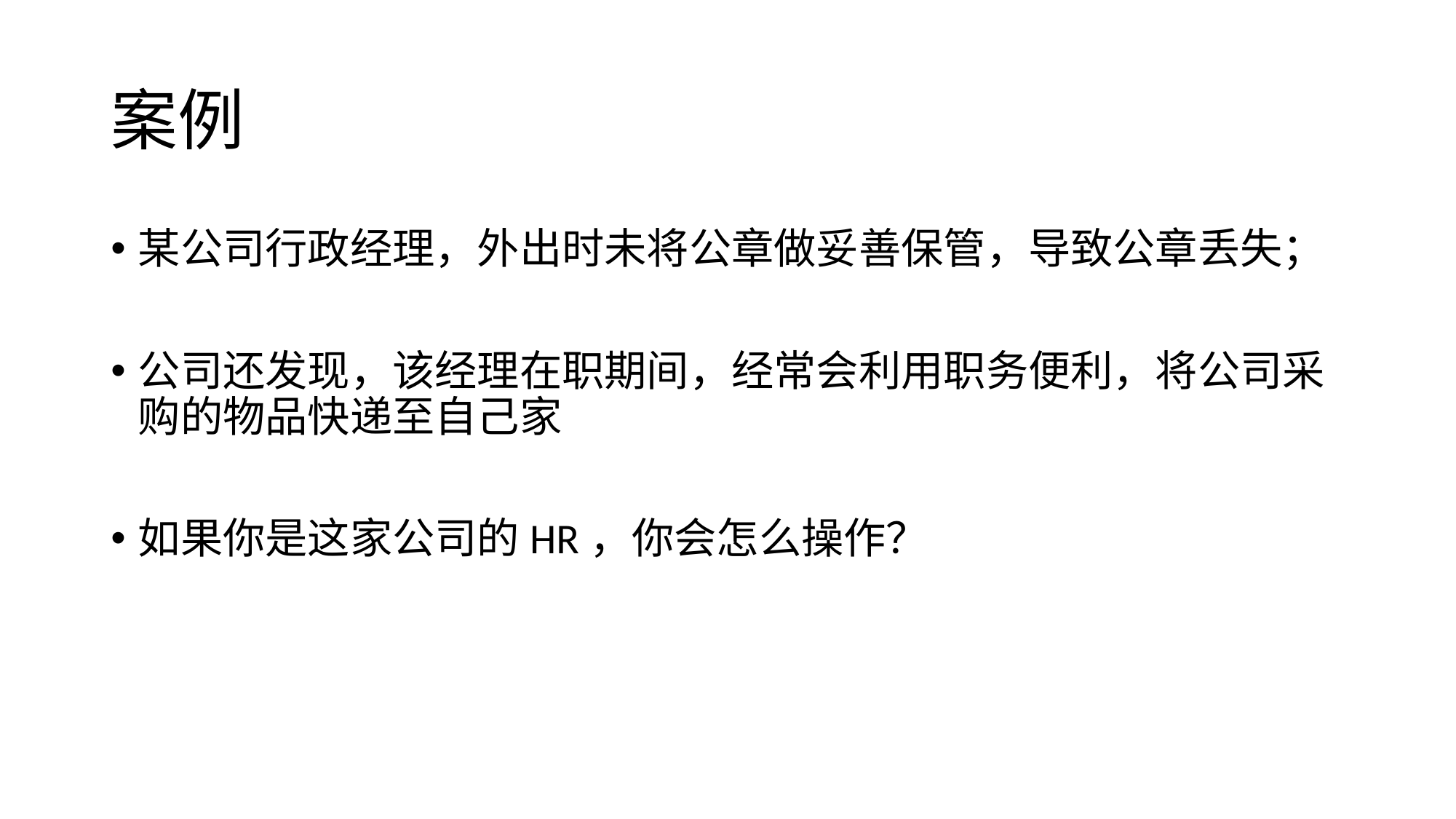

# 案例
某公司行政经理，外出时未将公章做妥善保管，导致公章丢失；

公司还发现，该经理在职期间，经常会利用职务便利，将公司采购的物品快递至自己家

如果你是这家公司的HR，你会怎么操作？